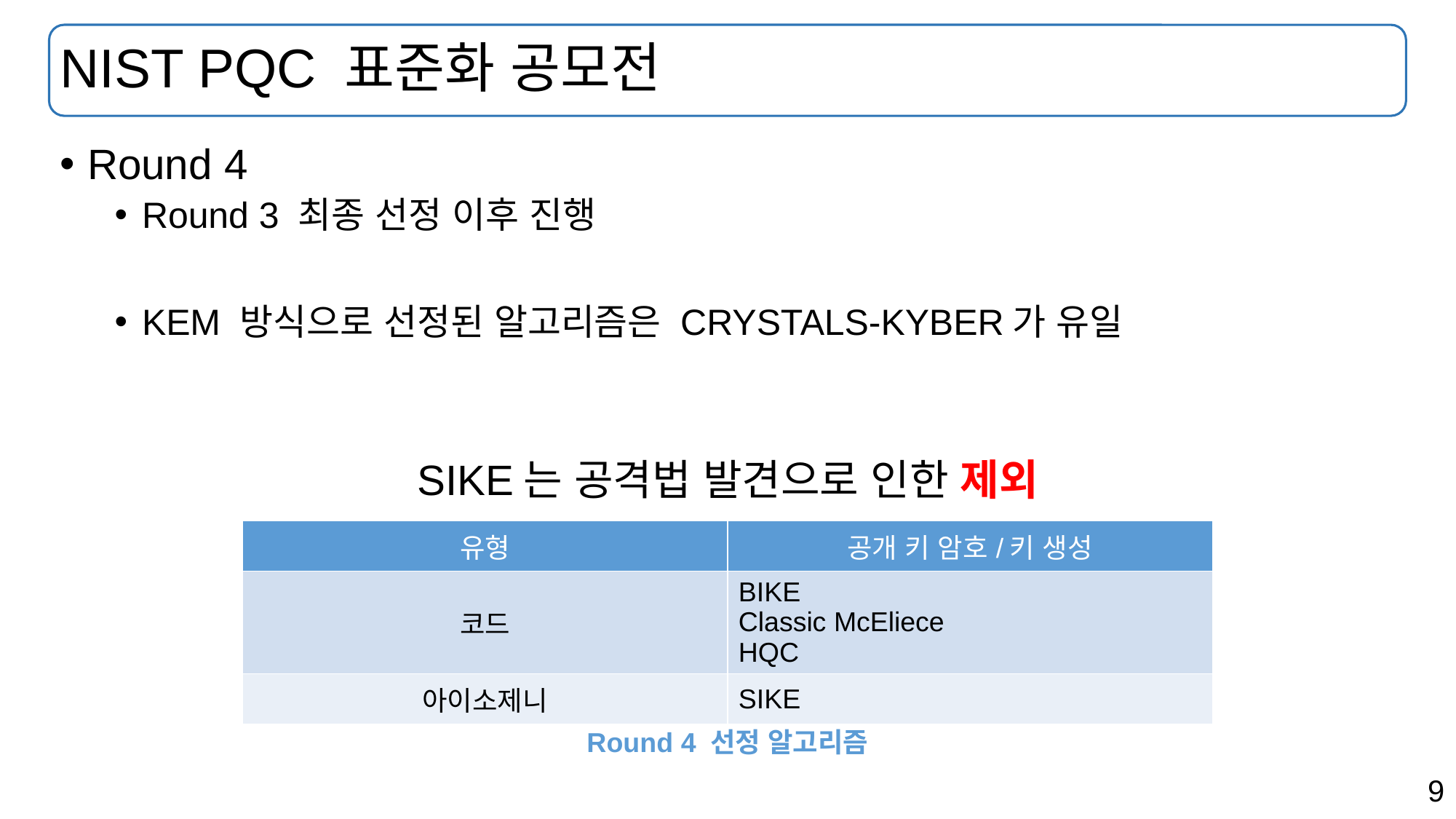

# NIST PQC 표준화 공모전
Round 4
Round 3 최종 선정 이후 진행

KEM 방식으로 선정된 알고리즘은 CRYSTALS-KYBER가 유일

SIKE는 공격법 발견으로 인한 제외
| 유형 | 공개 키 암호/키 생성 |
| --- | --- |
| 코드 | BIKE Classic McEliece HQC |
| 아이소제니 | SIKE |
Round 4 선정 알고리즘